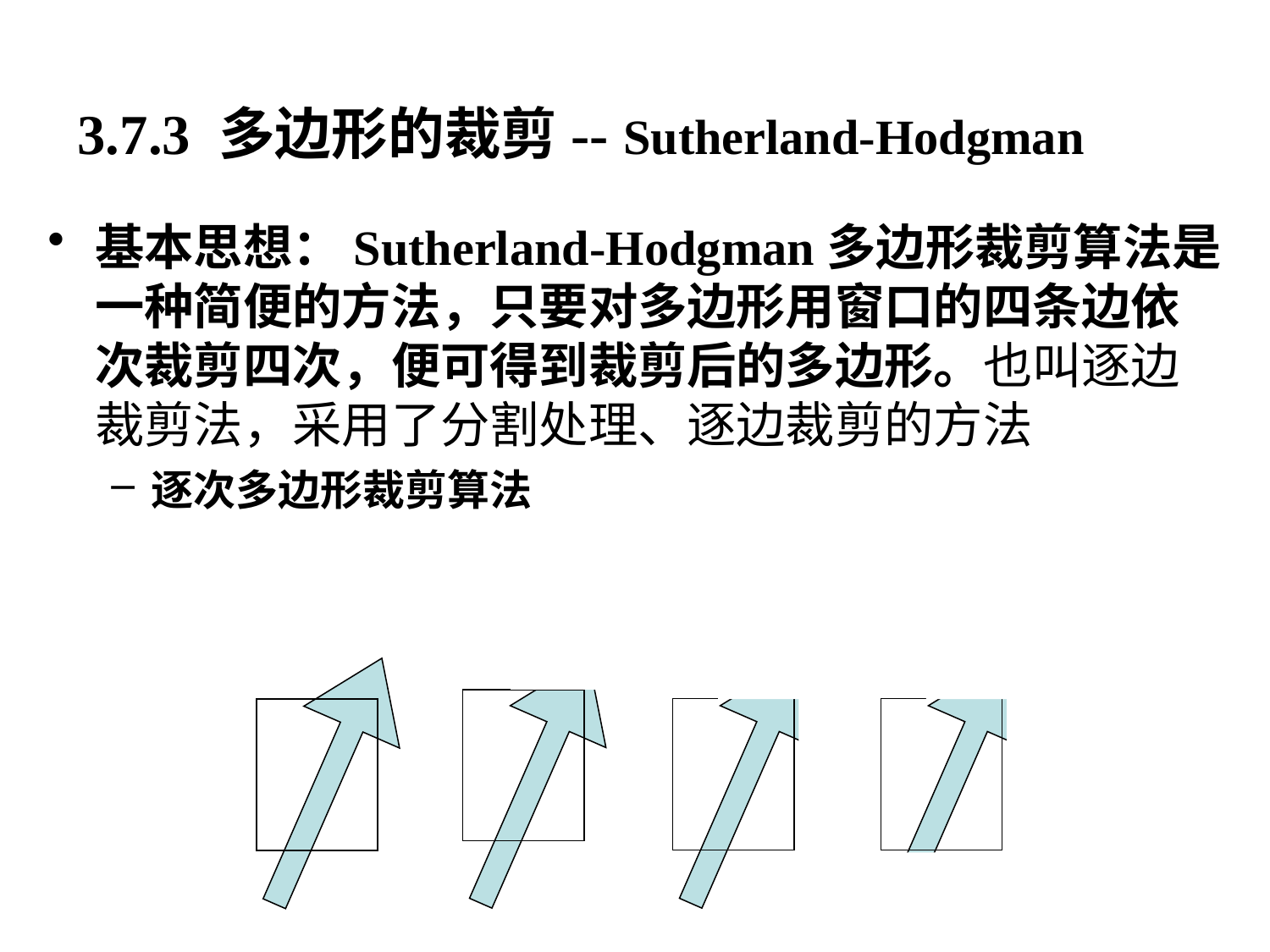

3.7.3 多边形的裁剪-- Sutherland-Hodgman
基本思想：Sutherland-Hodgman多边形裁剪算法是一种简便的方法，只要对多边形用窗口的四条边依次裁剪四次，便可得到裁剪后的多边形。也叫逐边裁剪法，采用了分割处理、逐边裁剪的方法
逐次多边形裁剪算法